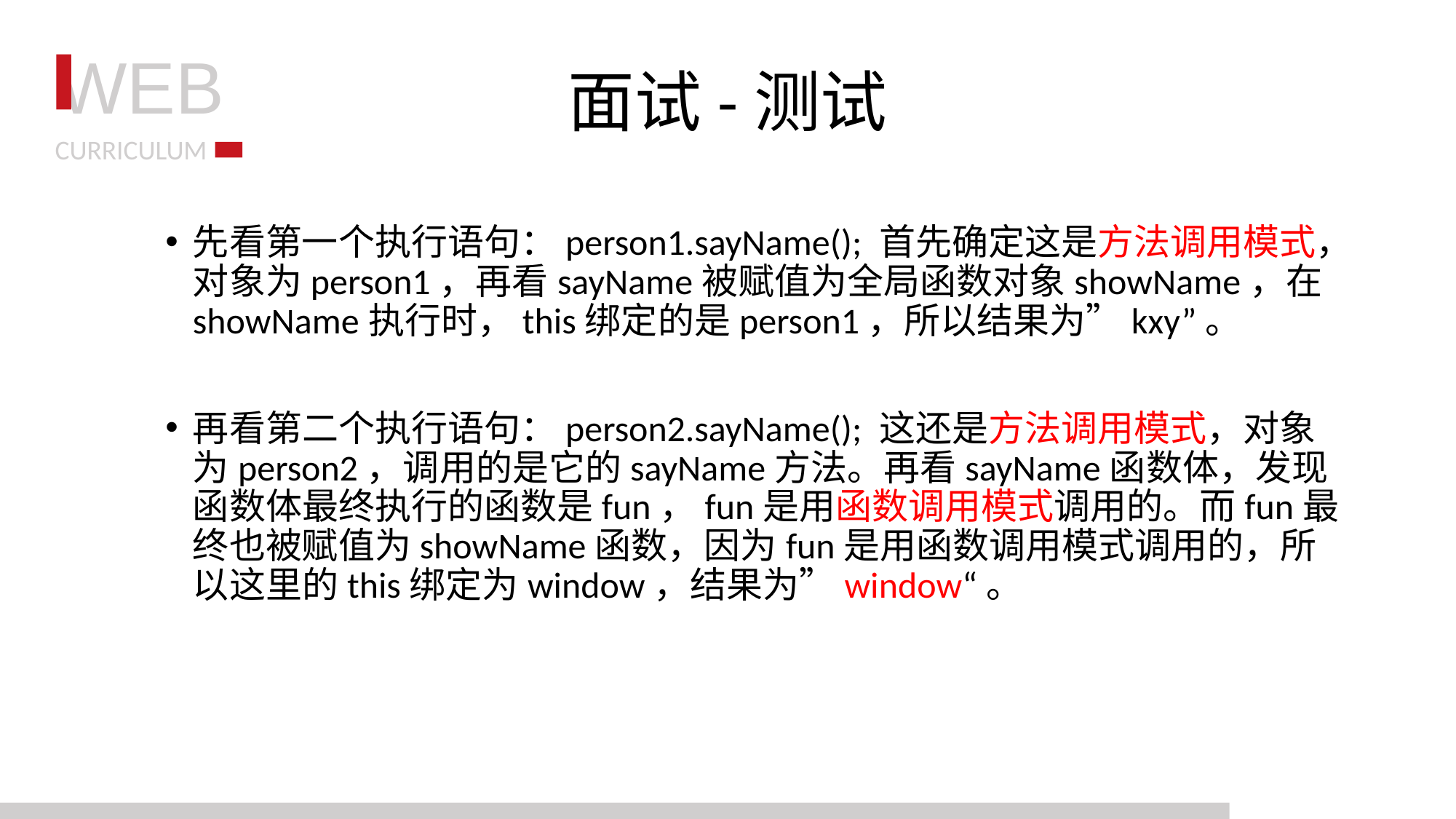

# 面试-测试
先看第一个执行语句：person1.sayName(); 首先确定这是方法调用模式，对象为person1，再看sayName被赋值为全局函数对象showName，在showName执行时，this绑定的是person1，所以结果为”kxy”。

再看第二个执行语句：person2.sayName(); 这还是方法调用模式，对象为person2，调用的是它的sayName方法。再看sayName函数体，发现函数体最终执行的函数是fun，fun是用函数调用模式调用的。而fun最终也被赋值为showName函数，因为fun是用函数调用模式调用的，所以这里的this绑定为window，结果为”window“。